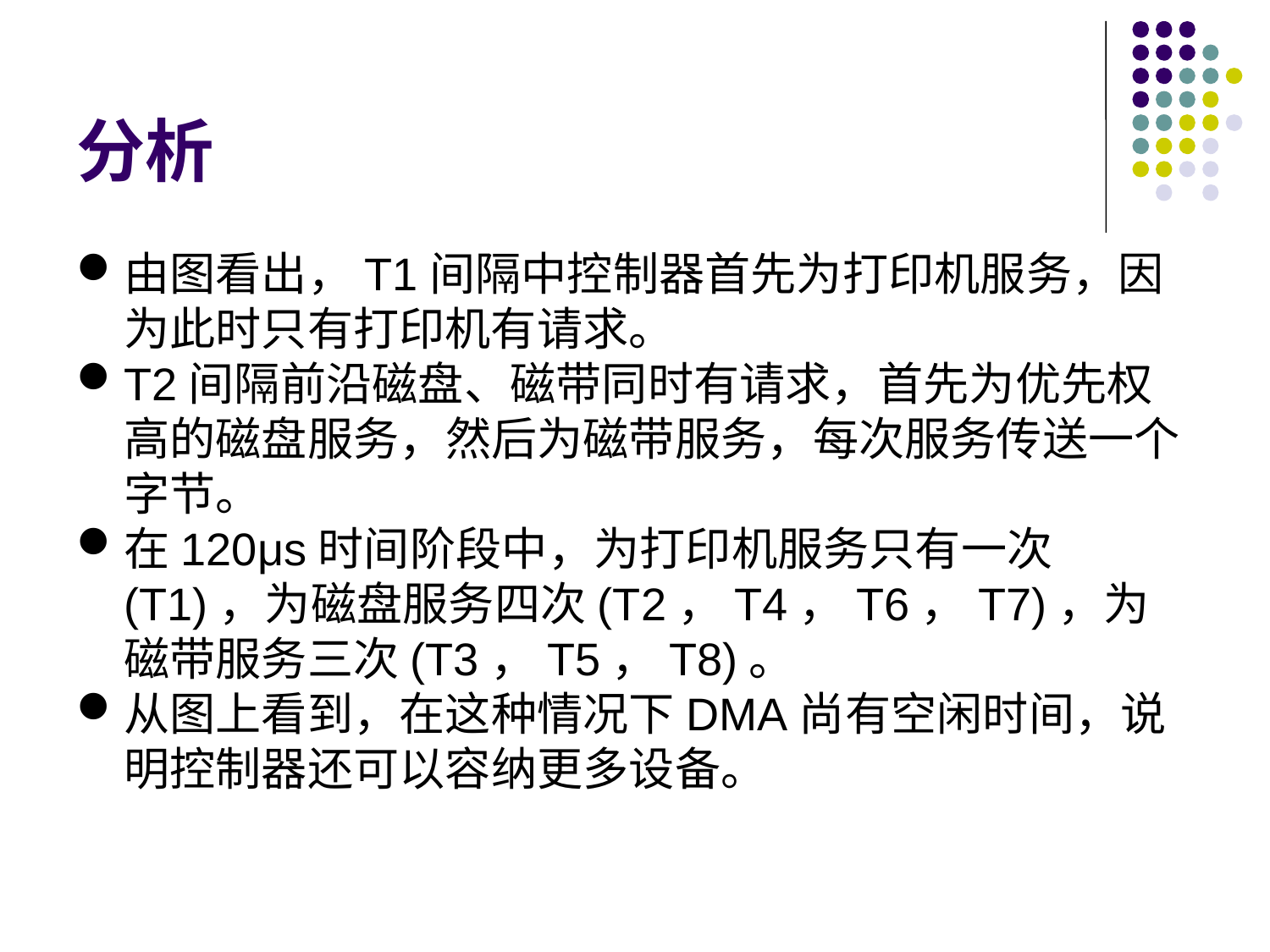

# 分析
由图看出，T1间隔中控制器首先为打印机服务，因为此时只有打印机有请求。
T2间隔前沿磁盘、磁带同时有请求，首先为优先权高的磁盘服务，然后为磁带服务，每次服务传送一个字节。
在120μs时间阶段中，为打印机服务只有一次(T1)，为磁盘服务四次(T2，T4，T6，T7)，为磁带服务三次(T3，T5，T8)。
从图上看到，在这种情况下DMA尚有空闲时间，说明控制器还可以容纳更多设备。
41